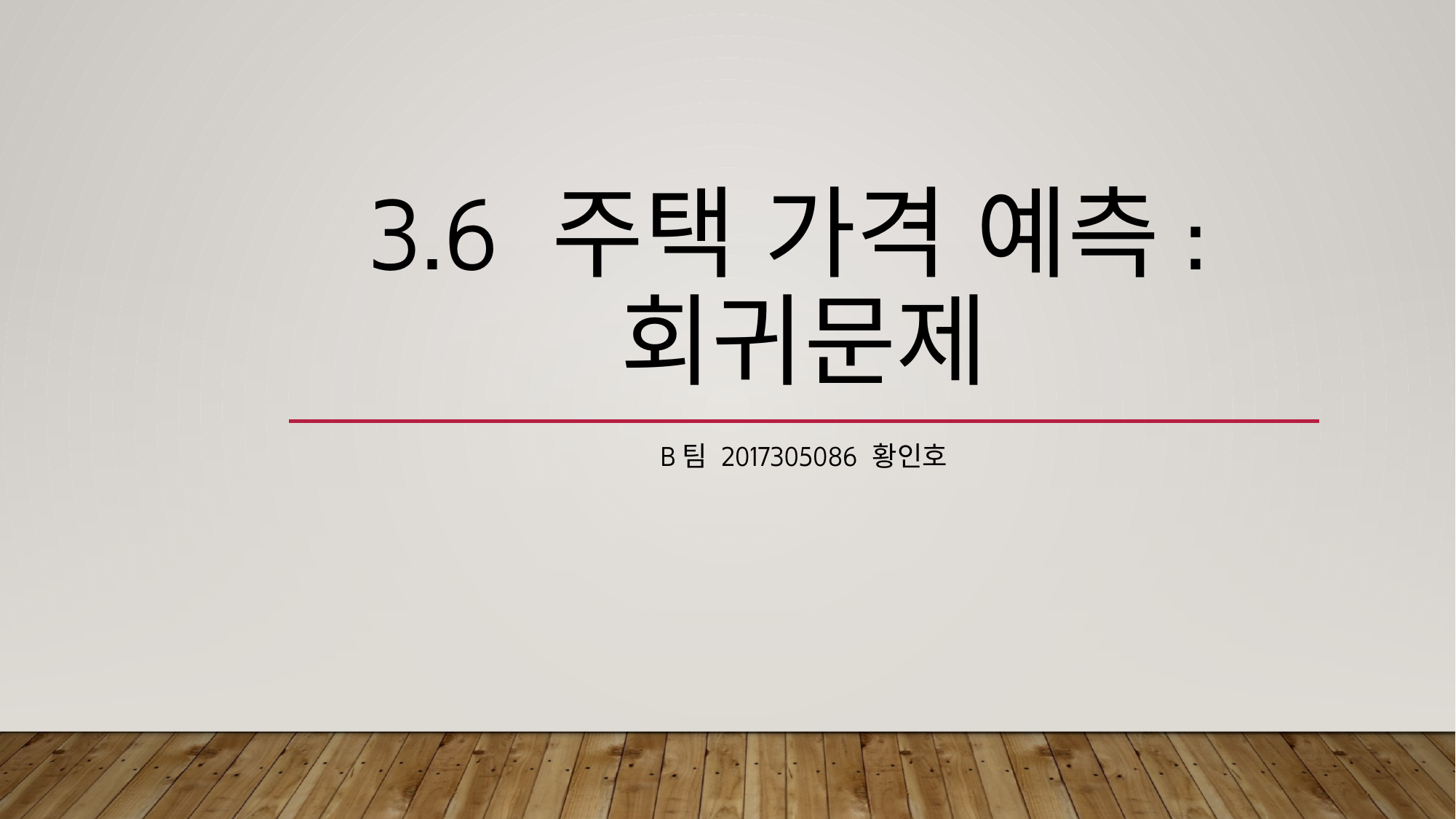

# 3.6 주택 가격 예측: 회귀문제
B팀 2017305086 황인호